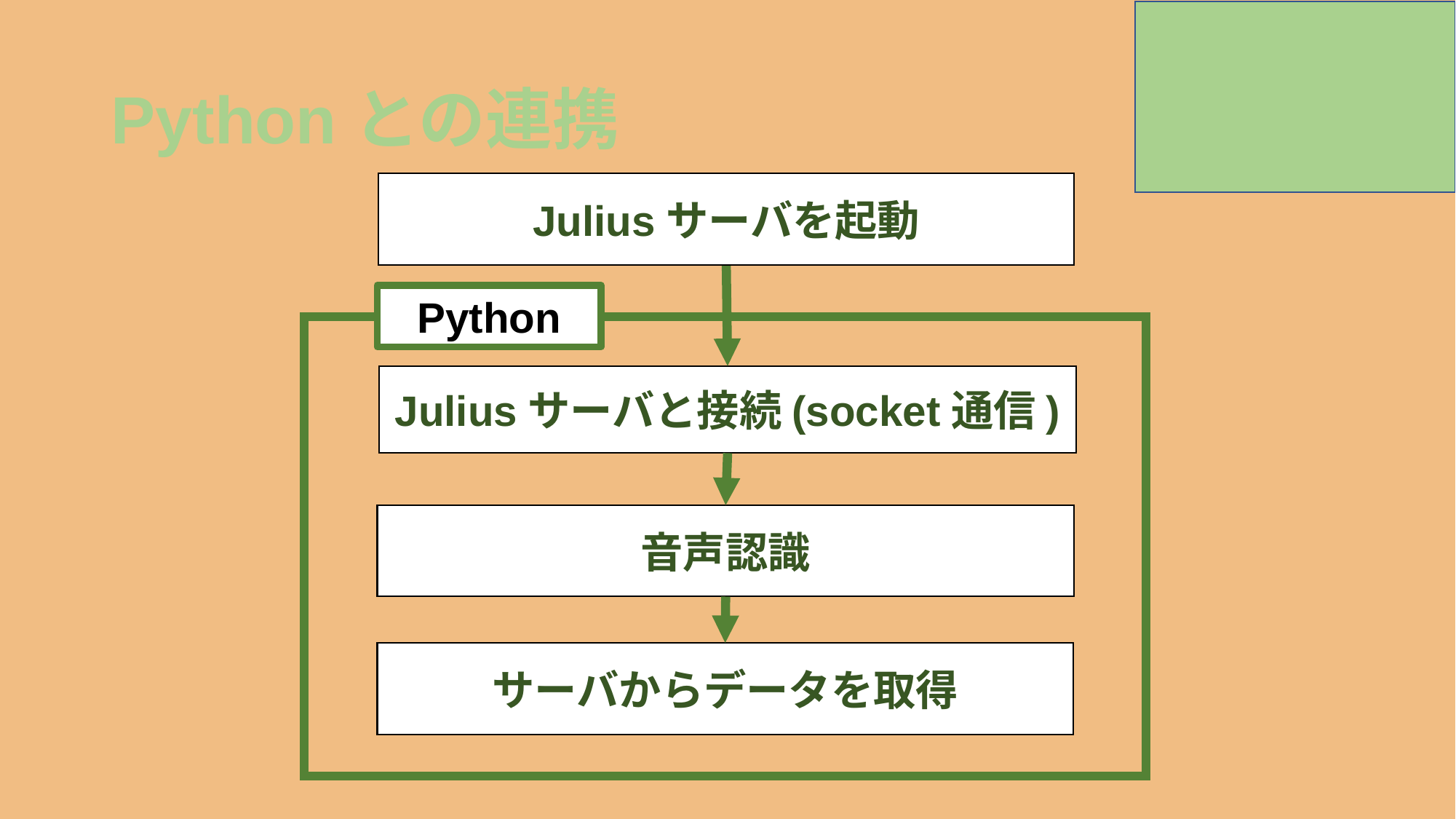

# Pythonとの連携
Juliusサーバを起動
Python

Juliusサーバと接続(socket通信)
音声認識
サーバからデータを取得